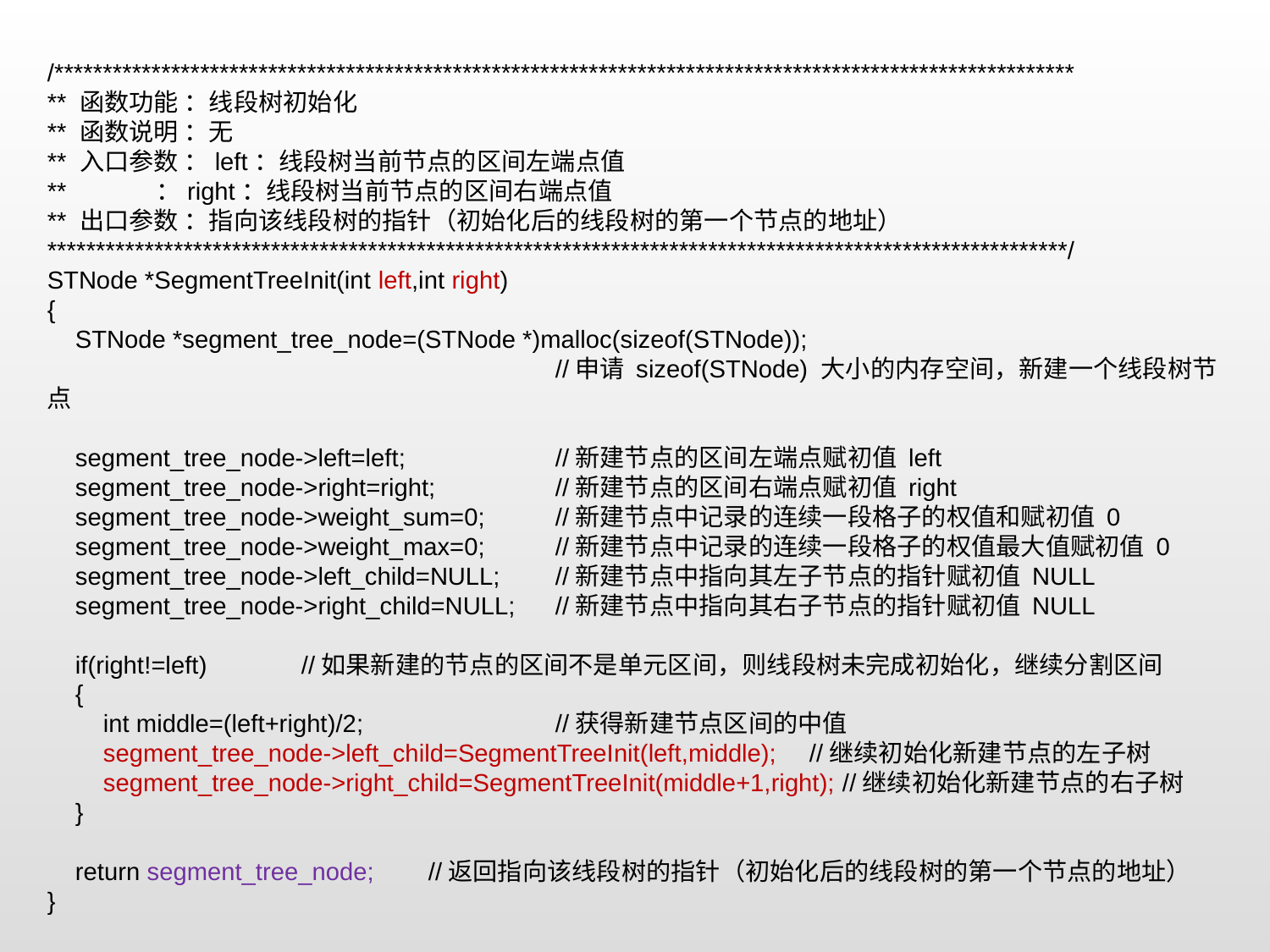

/*********************************************************************************************************
** 函数功能 ：线段树初始化
** 函数说明 ：无
** 入口参数 ：left：线段树当前节点的区间左端点值
**            ：right：线段树当前节点的区间右端点值
** 出口参数 ：指向该线段树的指针（初始化后的线段树的第一个节点的地址）
*********************************************************************************************************/
STNode *SegmentTreeInit(int left,int right)
{
    STNode *segment_tree_node=(STNode *)malloc(sizeof(STNode));
				//申请 sizeof(STNode) 大小的内存空间，新建一个线段树节点

    segment_tree_node->left=left; 		//新建节点的区间左端点赋初值 left
    segment_tree_node->right=right; 	//新建节点的区间右端点赋初值 right
    segment_tree_node->weight_sum=0; 	//新建节点中记录的连续一段格子的权值和赋初值 0
    segment_tree_node->weight_max=0; 	//新建节点中记录的连续一段格子的权值最大值赋初值 0
    segment_tree_node->left_child=NULL; 	//新建节点中指向其左子节点的指针赋初值 NULL
    segment_tree_node->right_child=NULL; 	//新建节点中指向其右子节点的指针赋初值 NULL

    if(right!=left) 	//如果新建的节点的区间不是单元区间，则线段树未完成初始化，继续分割区间
    {
        int middle=(left+right)/2; 		//获得新建节点区间的中值
        segment_tree_node->left_child=SegmentTreeInit(left,middle); 	//继续初始化新建节点的左子树
        segment_tree_node->right_child=SegmentTreeInit(middle+1,right); //继续初始化新建节点的右子树
    }

    return segment_tree_node; 	//返回指向该线段树的指针（初始化后的线段树的第一个节点的地址）
}